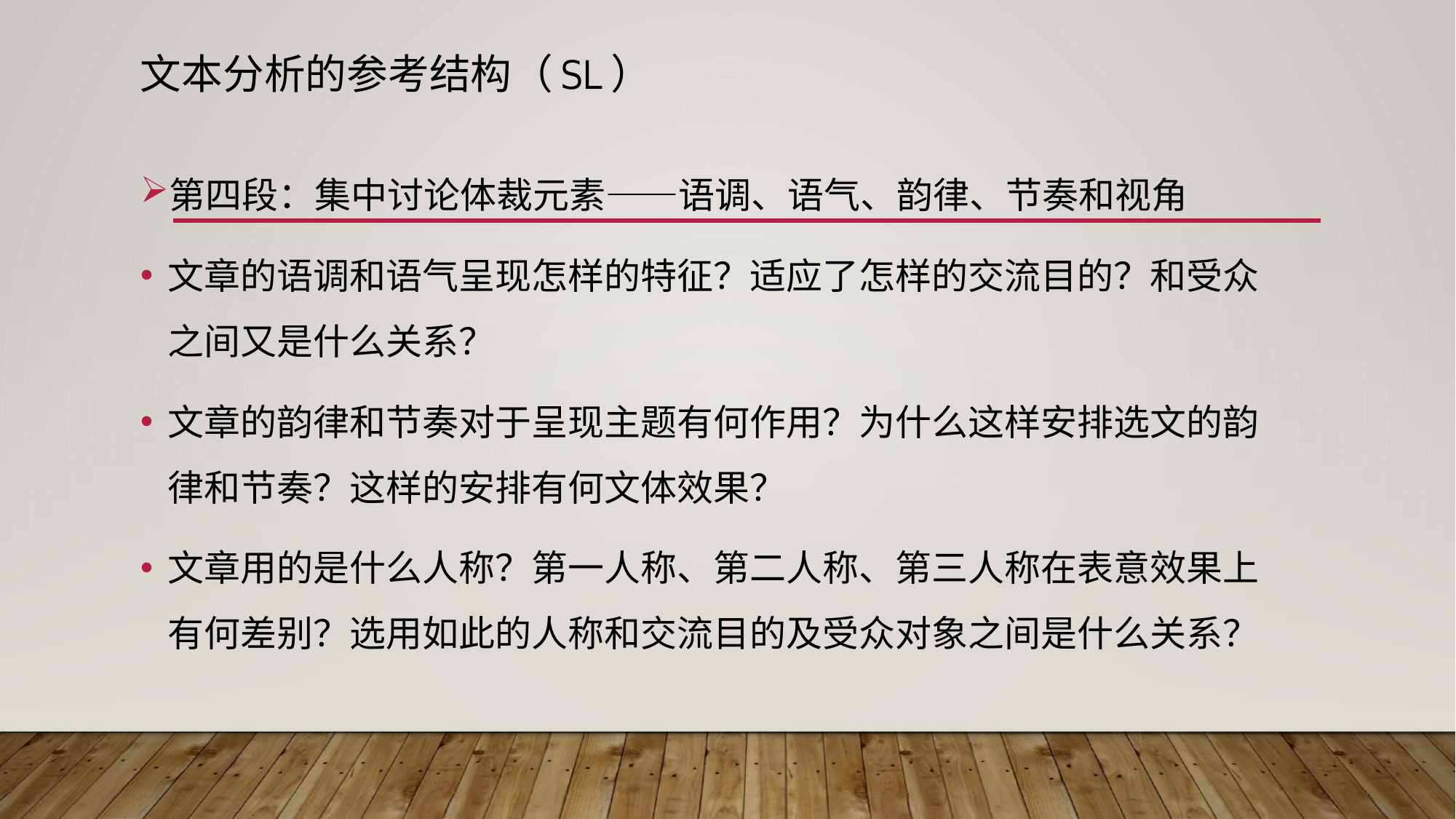

# 文本分析的参考结构（SL）
第四段：集中讨论体裁元素——语调、语气、韵律、节奏和视角
文章的语调和语气呈现怎样的特征？适应了怎样的交流目的？和受众之间又是什么关系？
文章的韵律和节奏对于呈现主题有何作用？为什么这样安排选文的韵律和节奏？这样的安排有何文体效果？
文章用的是什么人称？第一人称、第二人称、第三人称在表意效果上有何差别？选用如此的人称和交流目的及受众对象之间是什么关系？